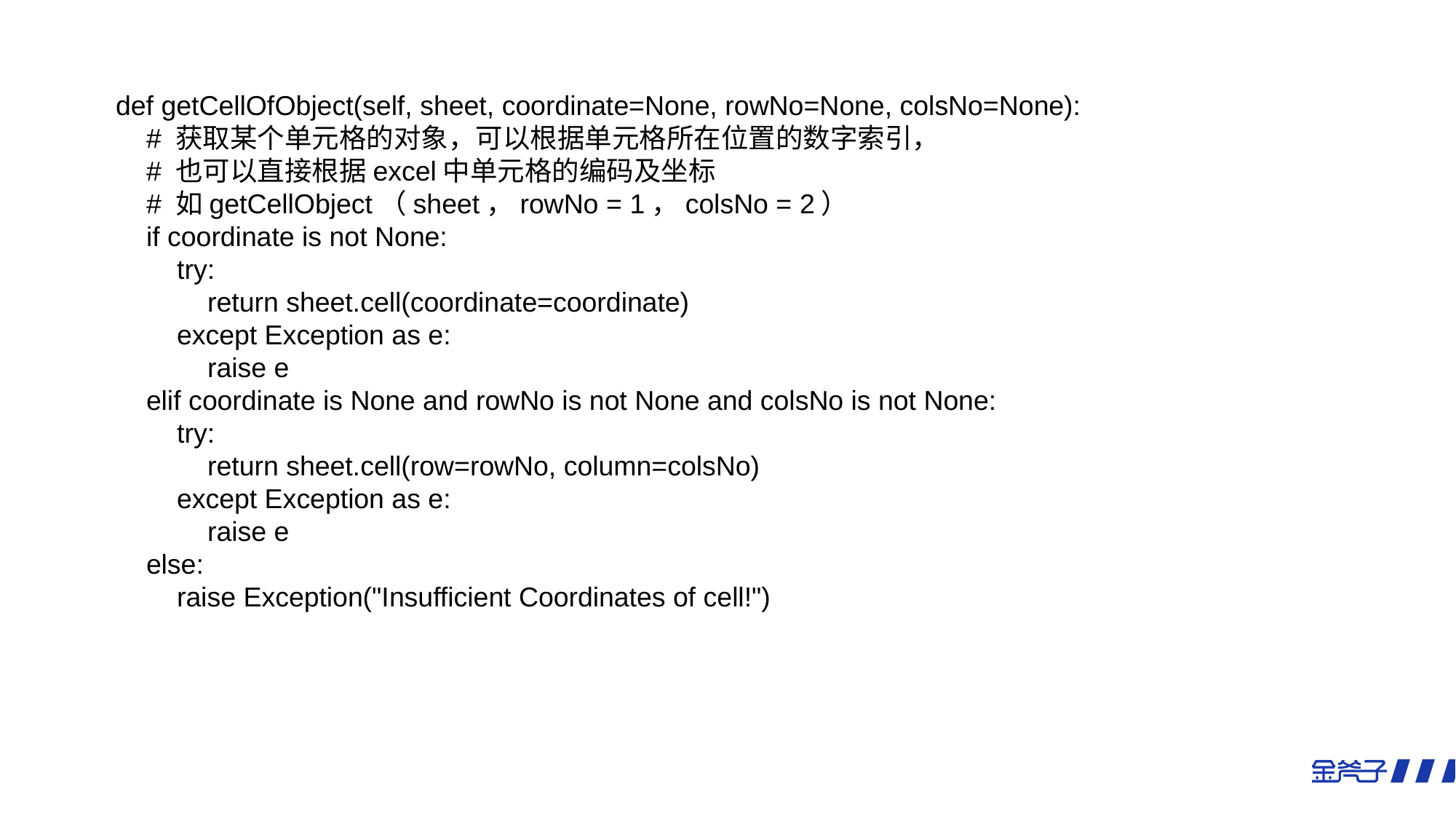

def getCellOfObject(self, sheet, coordinate=None, rowNo=None, colsNo=None):
        # 获取某个单元格的对象，可以根据单元格所在位置的数字索引，
        # 也可以直接根据excel中单元格的编码及坐标
        # 如getCellObject（sheet，rowNo = 1，colsNo = 2）
        if coordinate is not None:
            try:
                return sheet.cell(coordinate=coordinate)
            except Exception as e:
                raise e
        elif coordinate is None and rowNo is not None and colsNo is not None:
            try:
                return sheet.cell(row=rowNo, column=colsNo)
            except Exception as e:
                raise e
        else:
            raise Exception("Insufficient Coordinates of cell!")